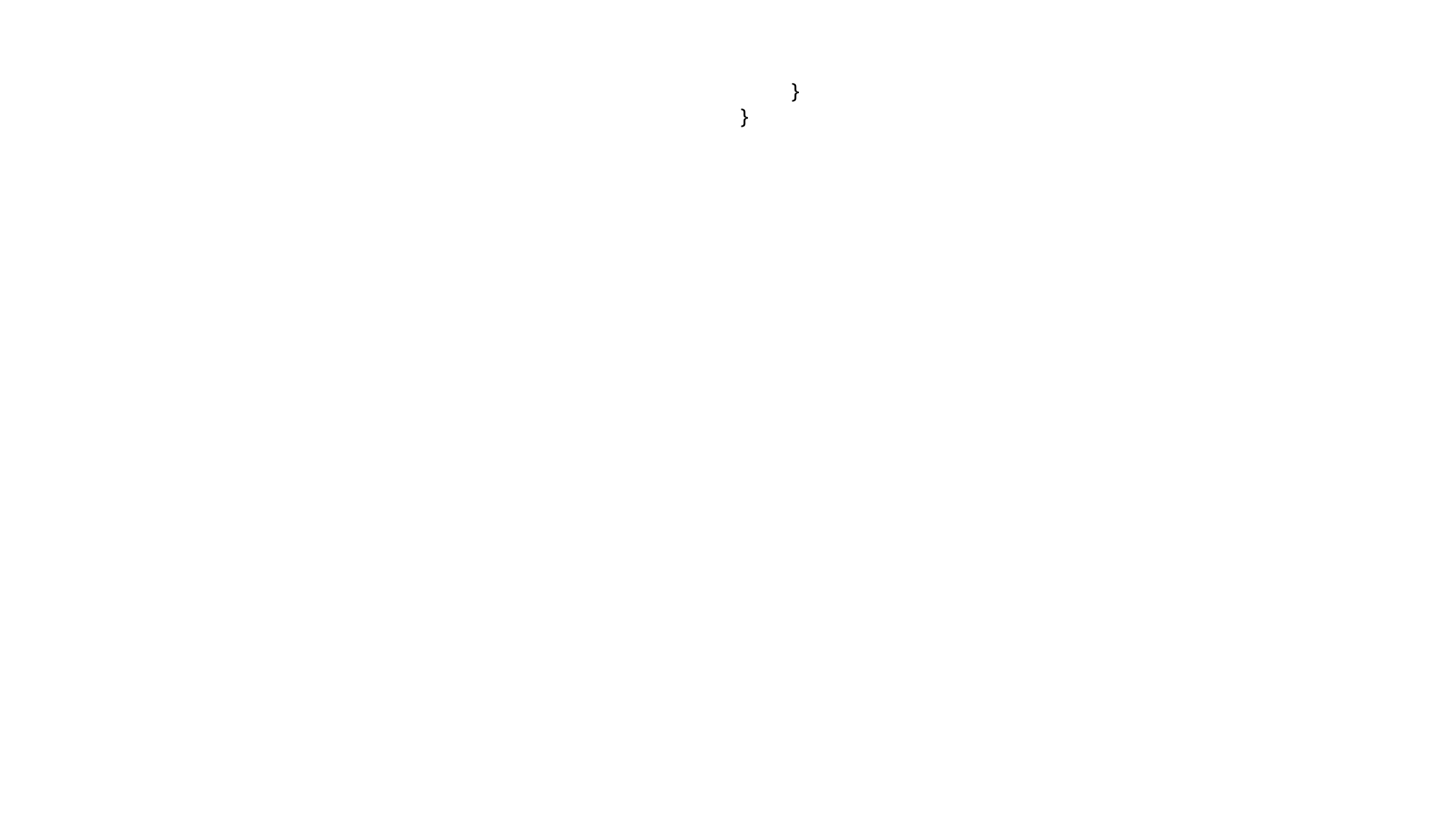

using System;
using System.Drawing;
using System.Windows.Forms;

namespace MenuTest
{
    public partial class Form1 : Form
    {
        public Form1()
        {
            InitializeComponent();
        }

        private void button1_Click(object sender, EventArgs e)
        {
            listBox1.Items.Clear();
        }

        private void button2_Click(object sender, EventArgs e)
        {
            Application.Exit();

        }

        private void 새파일NToolStripMenuItem_Click(object sender, EventArgs e)
        {
            listBox1.Items.Add(((ToolStripMenuItem)sender).Text);

        }

private void 열기OToolStripMenuItem_Click(object sender, EventArgs e)
        {
            listBox1.Items.Add(((ToolStripMenuItem)sender).Text);

        }

        private void 붙여넣기PToolStripMenuItem_Click(object sender, EventArgs e)
        {
            listBox1.Items.Add(((ToolStripMenuItem)sender).Text);

        }

        private void 프로그램정보PToolStripMenuItem_Click(object sender, EventArgs e)
        {
            listBox1.Items.Add(((ToolStripMenuItem)sender).Text);

        }

        private void Form1_MouseEnter(object sender, EventArgs e)
        {
            Point mousePoint = PointToClient(MousePosition);
            string msg = "Mouse Position : " + mousePoint.X + ", "
            + mousePoint.Y;
            MessageBox.Show(msg);
        }

    }
}